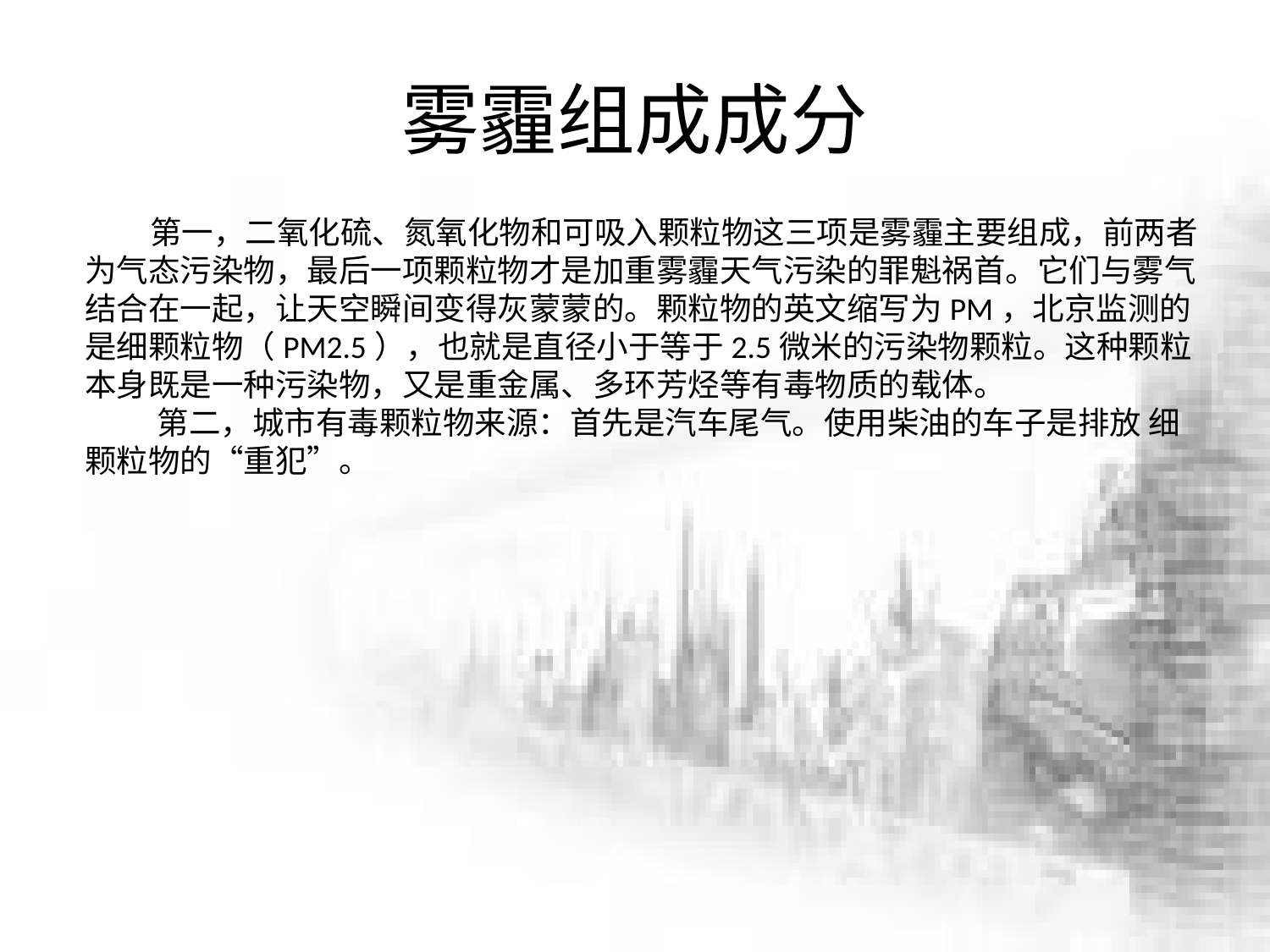

# 雾霾组成成分
        第一，二氧化硫、氮氧化物和可吸入颗粒物这三项是雾霾主要组成，前两者为气态污染物，最后一项颗粒物才是加重雾霾天气污染的罪魁祸首。它们与雾气结合在一起，让天空瞬间变得灰蒙蒙的。颗粒物的英文缩写为PM，北京监测的是细颗粒物（PM2.5），也就是直径小于等于2.5微米的污染物颗粒。这种颗粒本身既是一种污染物，又是重金属、多环芳烃等有毒物质的载体。
         第二，城市有毒颗粒物来源：首先是汽车尾气。使用柴油的车子是排放 细颗粒物的“重犯”。